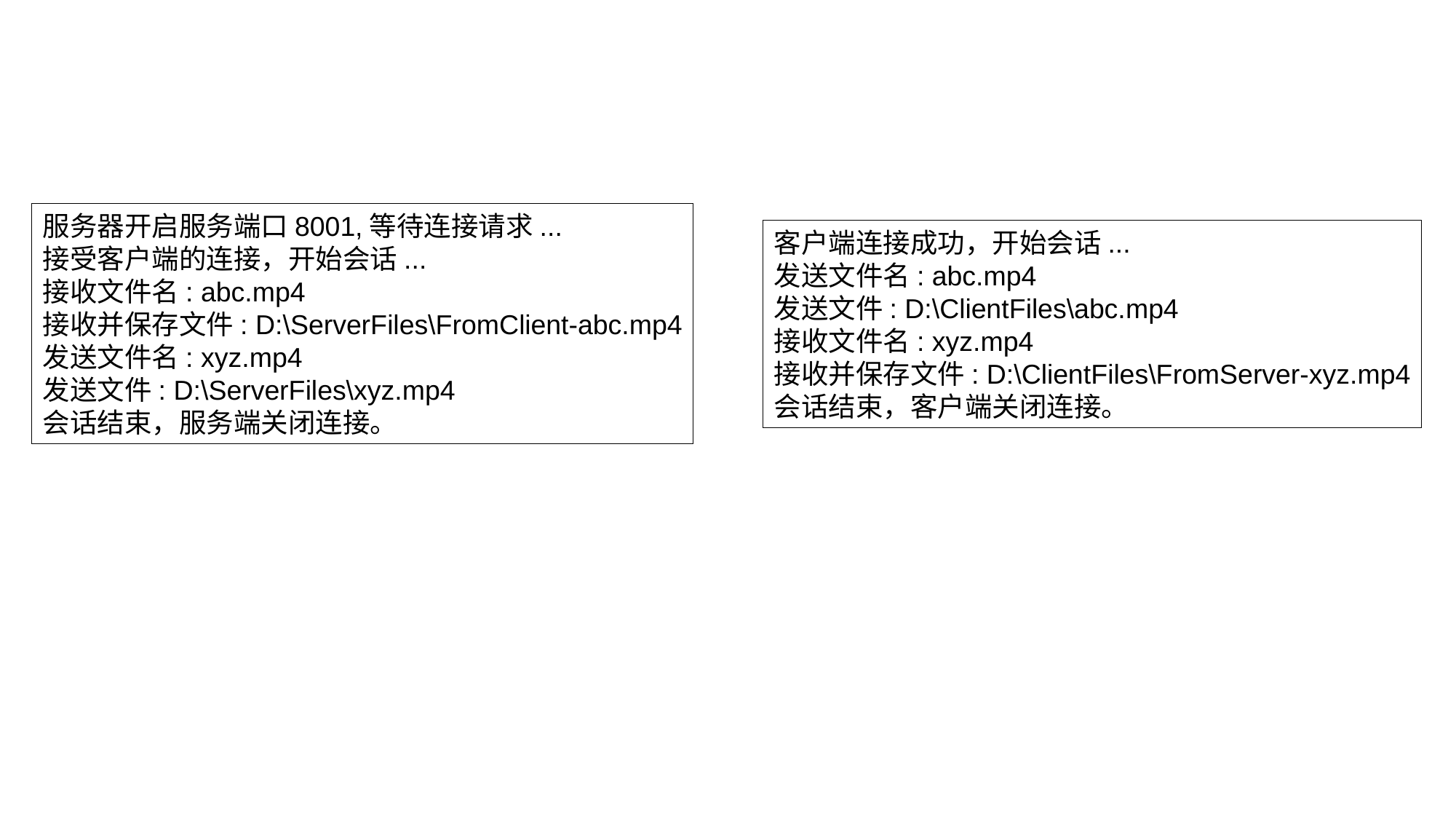

服务器开启服务端口8001,等待连接请求...
接受客户端的连接，开始会话...
接收文件名: abc.mp4
接收并保存文件: D:\ServerFiles\FromClient-abc.mp4
发送文件名: xyz.mp4
发送文件: D:\ServerFiles\xyz.mp4
会话结束，服务端关闭连接。
客户端连接成功，开始会话...
发送文件名: abc.mp4
发送文件: D:\ClientFiles\abc.mp4
接收文件名: xyz.mp4
接收并保存文件: D:\ClientFiles\FromServer-xyz.mp4
会话结束，客户端关闭连接。